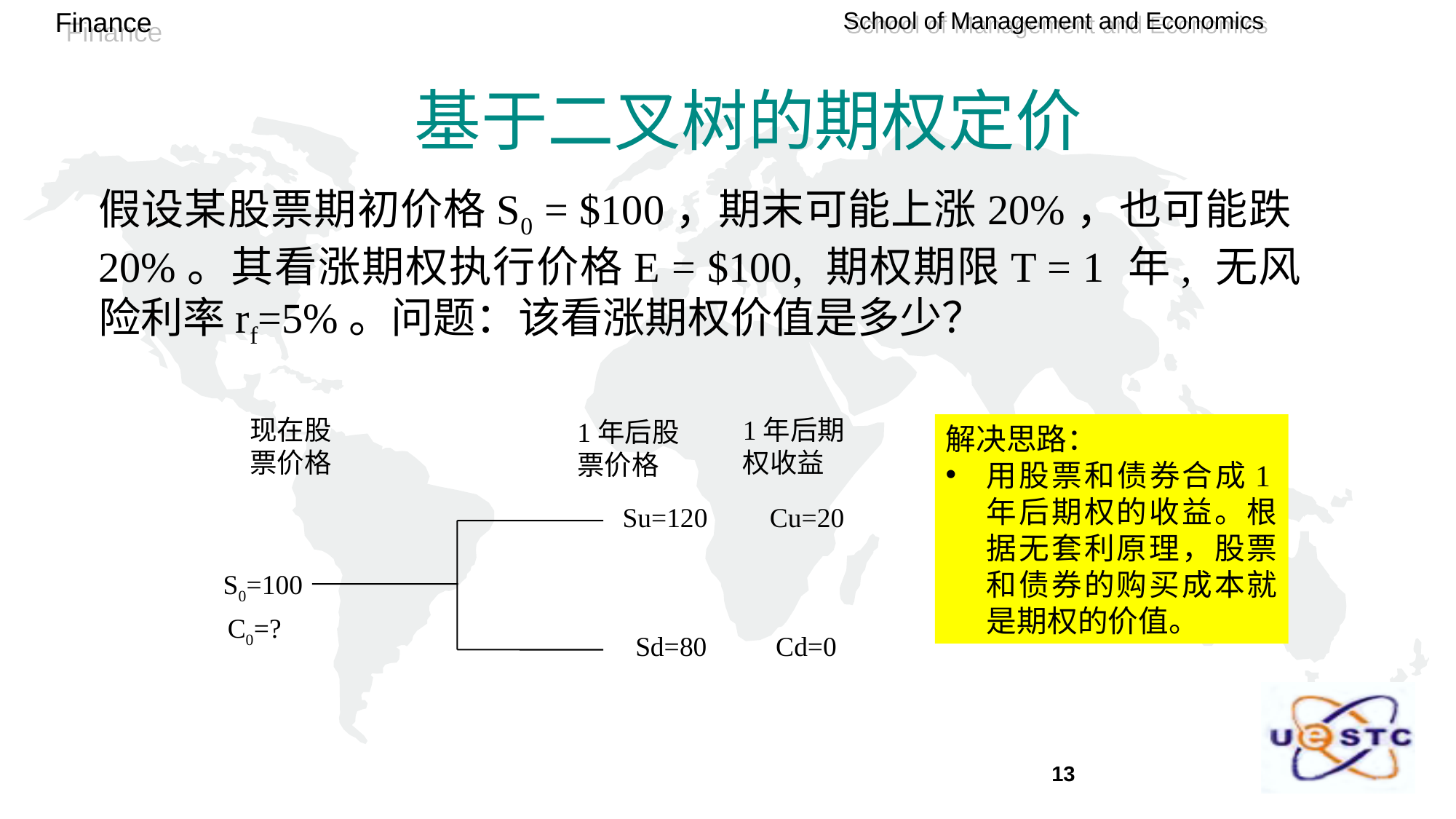

# 基于二叉树的期权定价
假设某股票期初价格S0 = $100，期末可能上涨20%，也可能跌20%。其看涨期权执行价格E = $100, 期权期限T = 1 年, 无风险利率rf=5%。问题：该看涨期权价值是多少？
现在股票价格
1年后期权收益
1年后股票价格
解决思路：
用股票和债券合成1年后期权的收益。根据无套利原理，股票和债券的购买成本就是期权的价值。
Su=120         Cu=20

S0=100

C0=?
Sd=80          Cd=0